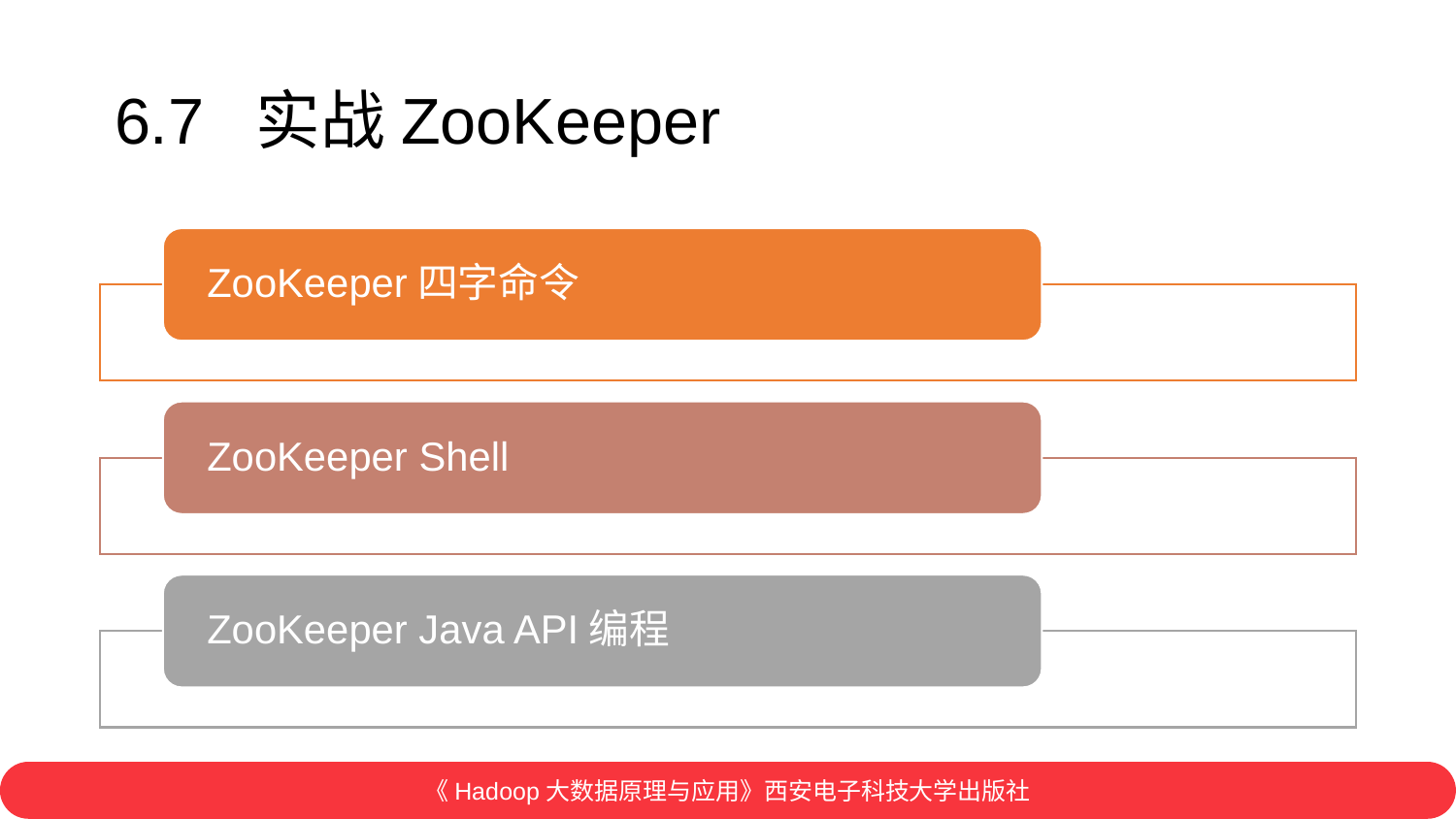

# 6.7  实战ZooKeeper
ZooKeeper四字命令
ZooKeeper Shell
ZooKeeper Java API编程